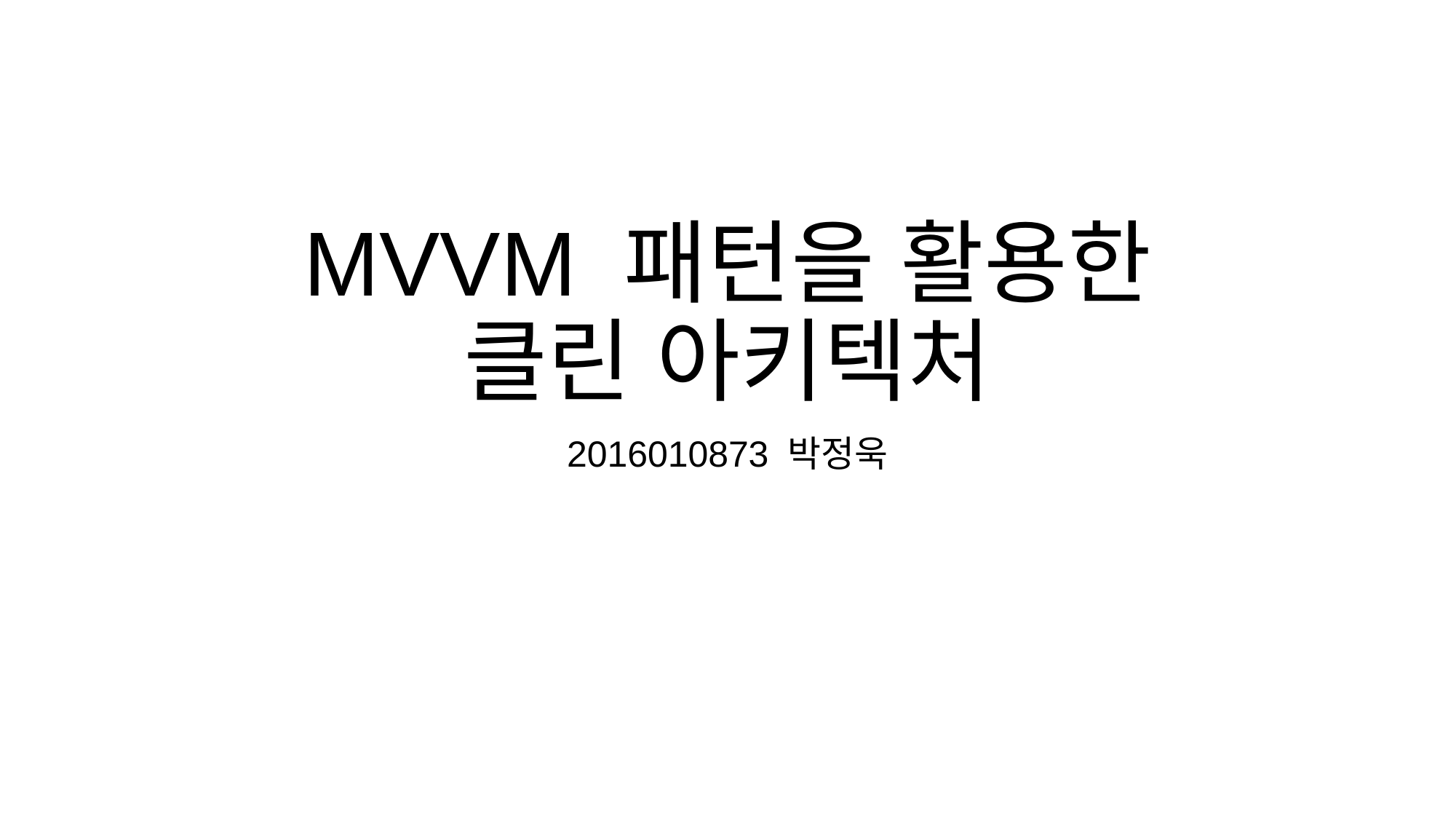

# MVVM 패턴을 활용한 클린 아키텍처
2016010873 박정욱